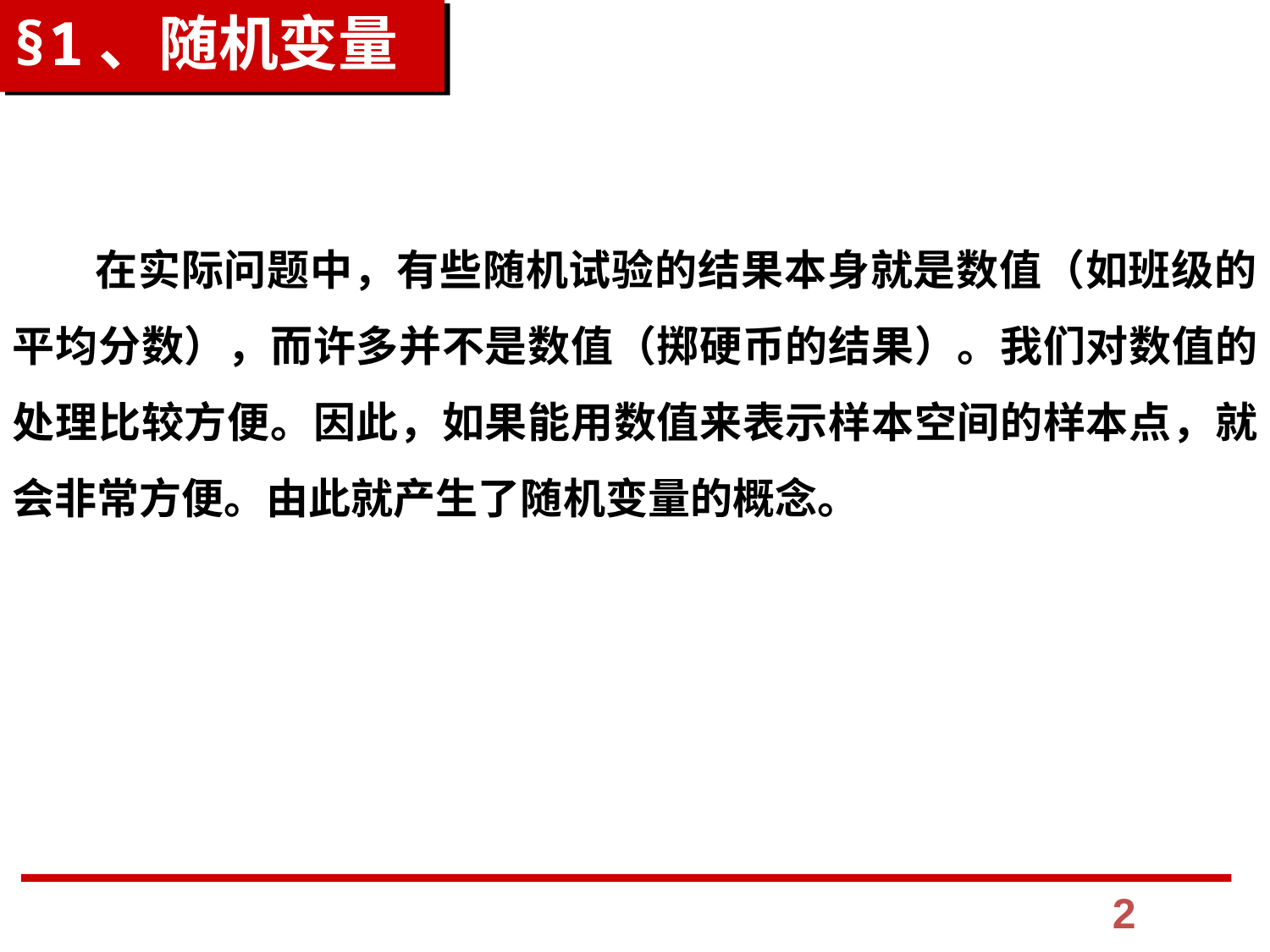

§1、随机变量
       在实际问题中，有些随机试验的结果本身就是数值（如班级的平均分数），而许多并不是数值（掷硬币的结果）。我们对数值的处理比较方便。因此，如果能用数值来表示样本空间的样本点，就会非常方便。由此就产生了随机变量的概念。

2